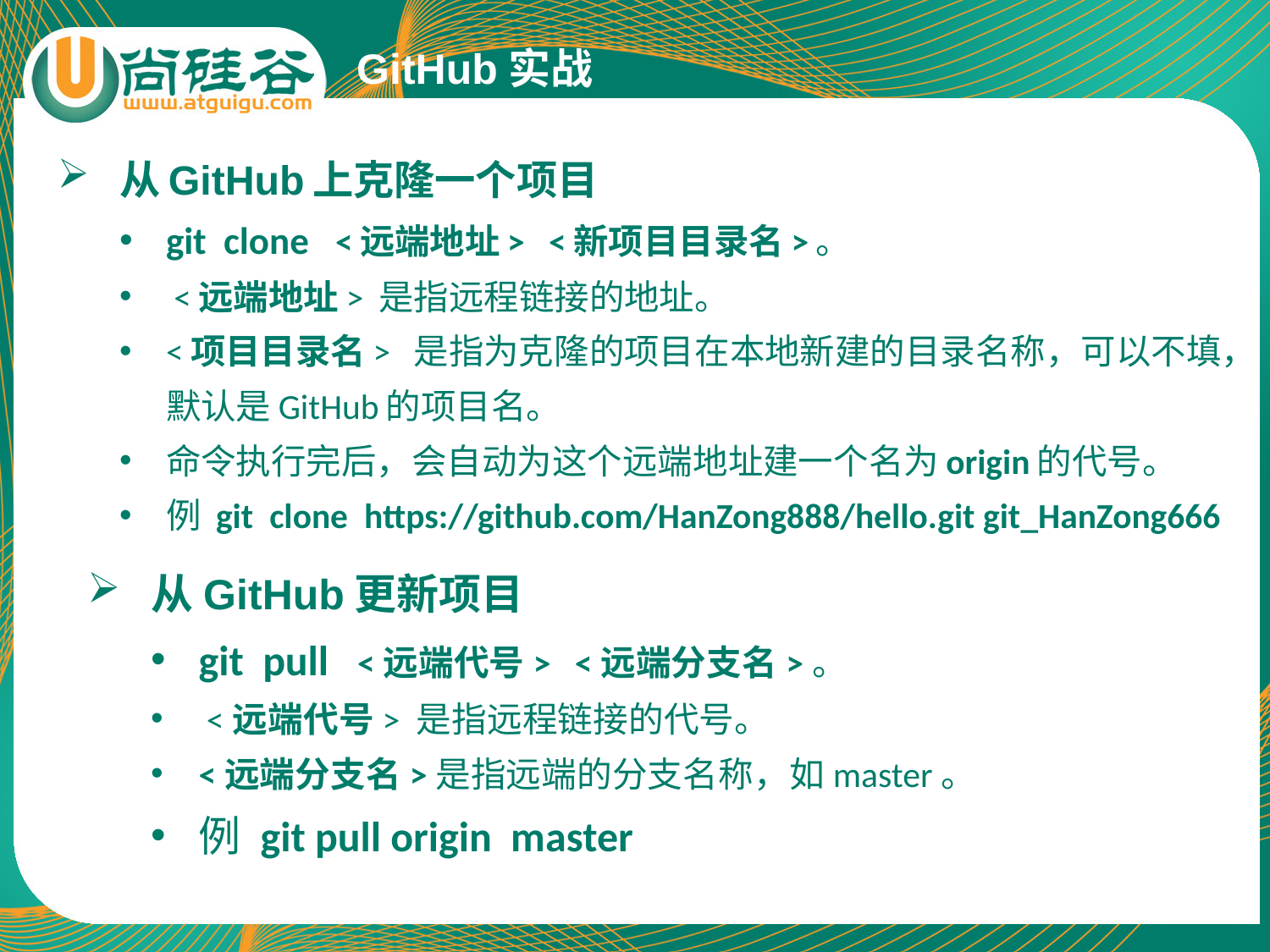

GitHub实战
从GitHub上克隆一个项目
git  clone   <远端地址>   <新项目目录名>。
 <远端地址> 是指远程链接的地址。
<项目目录名>  是指为克隆的项目在本地新建的目录名称，可以不填，默认是GitHub的项目名。
命令执行完后，会自动为这个远端地址建一个名为origin的代号。
例 git  clone  https://github.com/HanZong888/hello.git git_HanZong666
从GitHub更新项目
git  pull   <远端代号>   <远端分支名>。
 <远端代号> 是指远程链接的代号。
<远端分支名>是指远端的分支名称，如master。
例 git pull origin  master